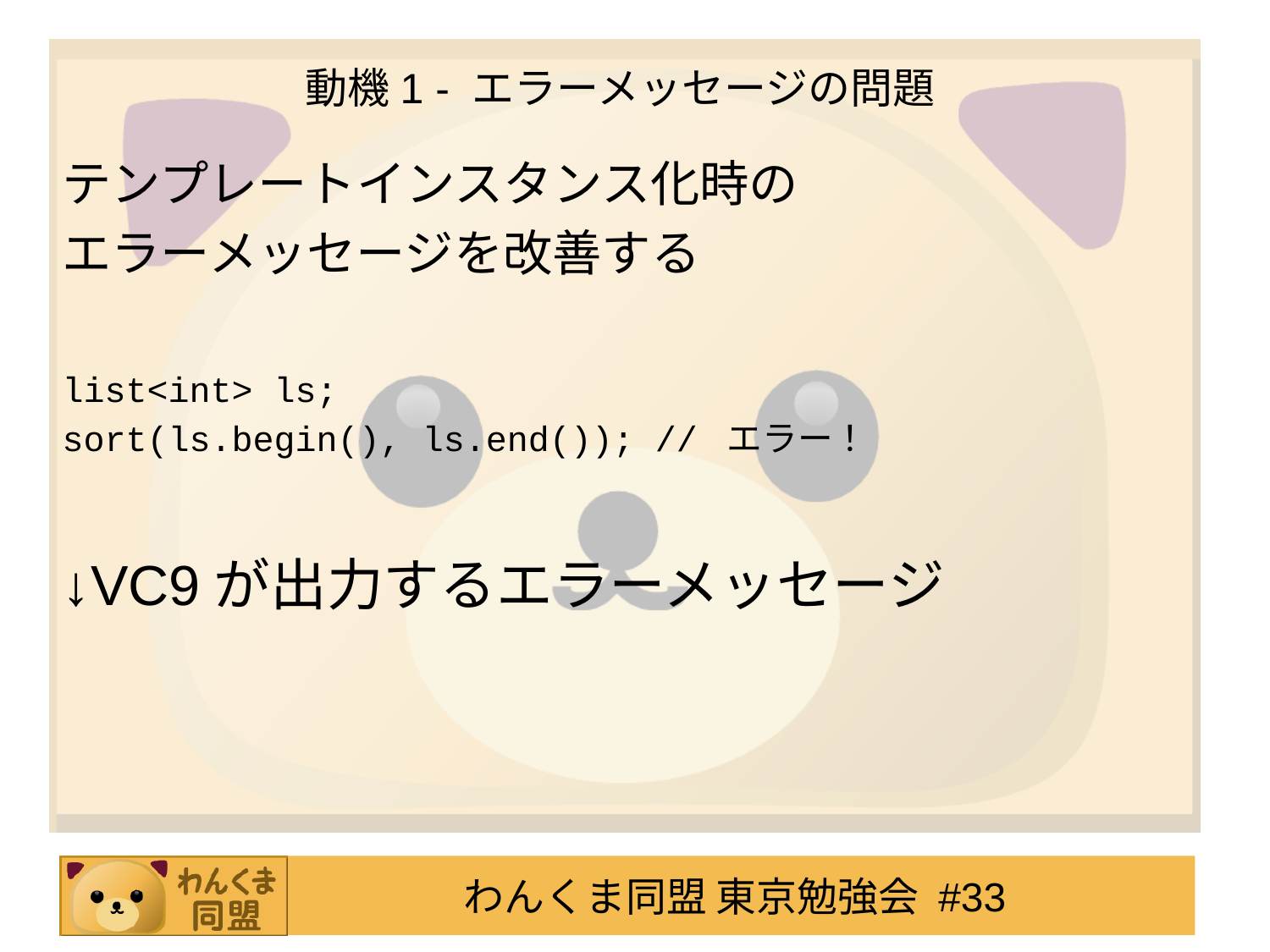

# 動機1 - エラーメッセージの問題
テンプレートインスタンス化時の
エラーメッセージを改善する

list<int> ls;
sort(ls.begin(), ls.end()); // エラー！

↓VC9が出力するエラーメッセージ